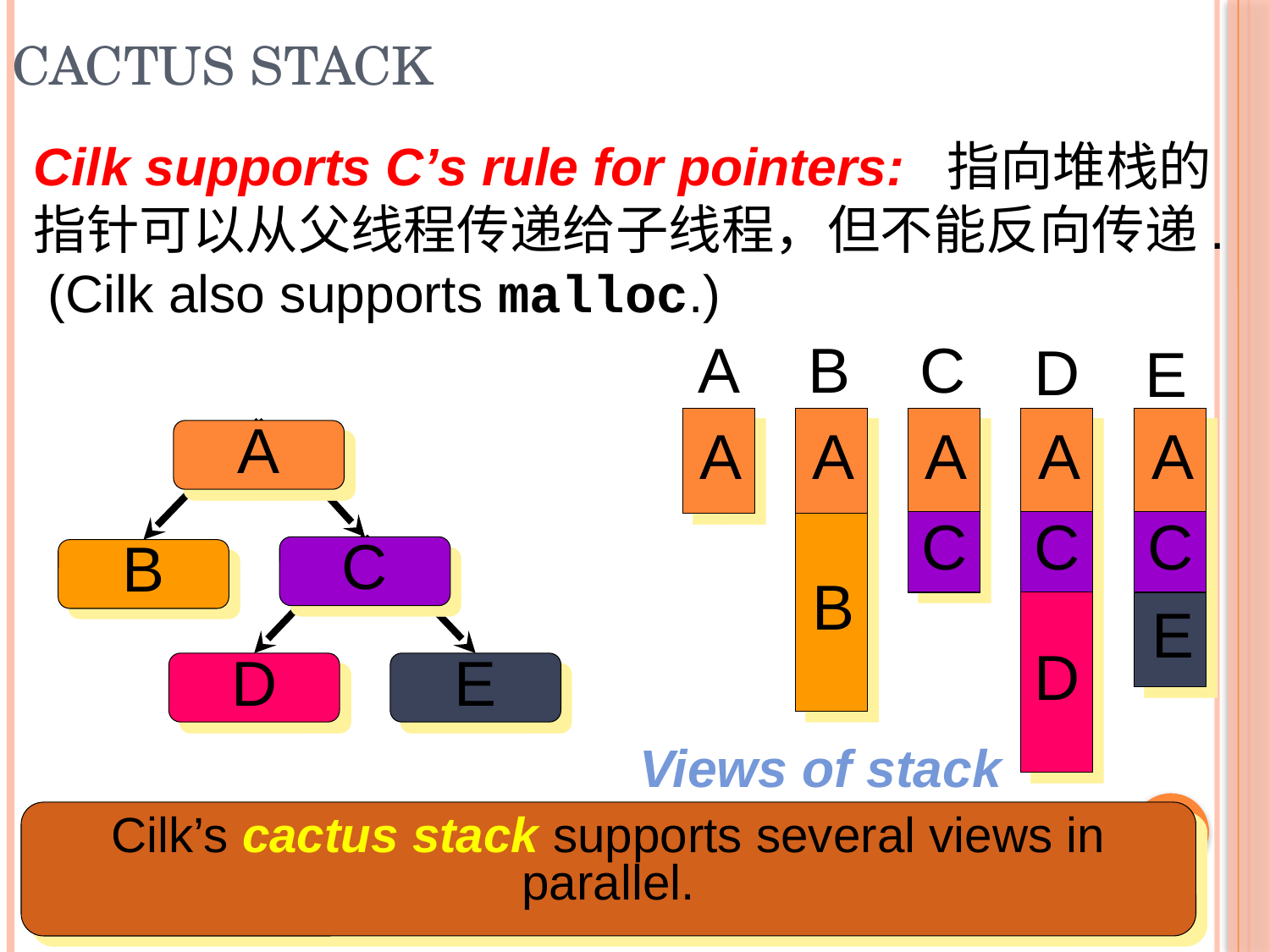

# Cactus Stack
Cilk supports C’s rule for pointers:  指向堆栈的指针可以从父线程传递给子线程，但不能反向传递.  (Cilk also supports malloc.)
A
B
C
D
E
A
A
B
A
A
A
C
C
C
D
E
Views of stack
A
C
B
D
E
     40
Cilk’s cactus stack supports several views in parallel.